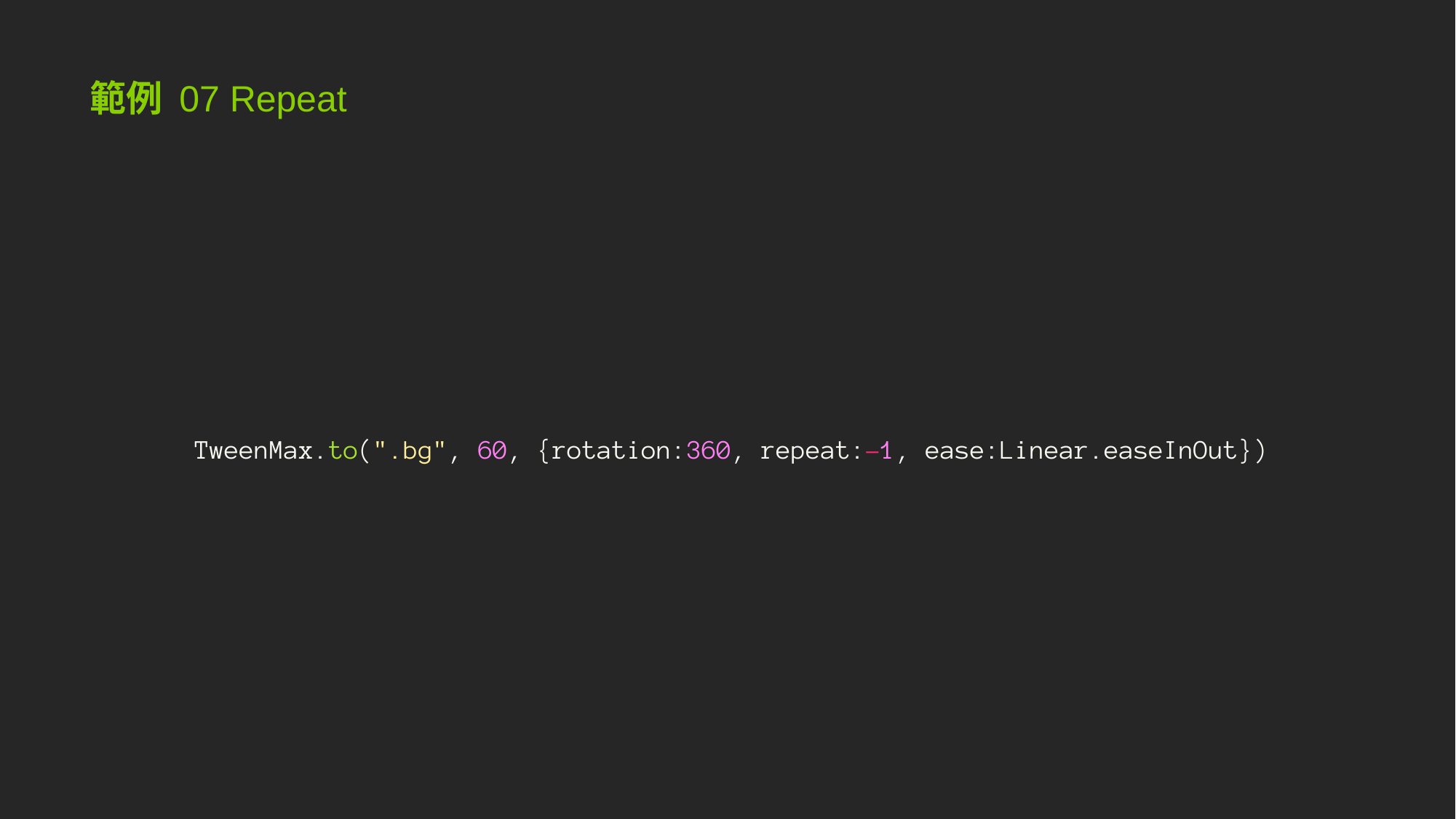

範例 07 Repeat
TweenMax.to(".bg", 60, {rotation:360, repeat:-1, ease:Linear.easeInOut})